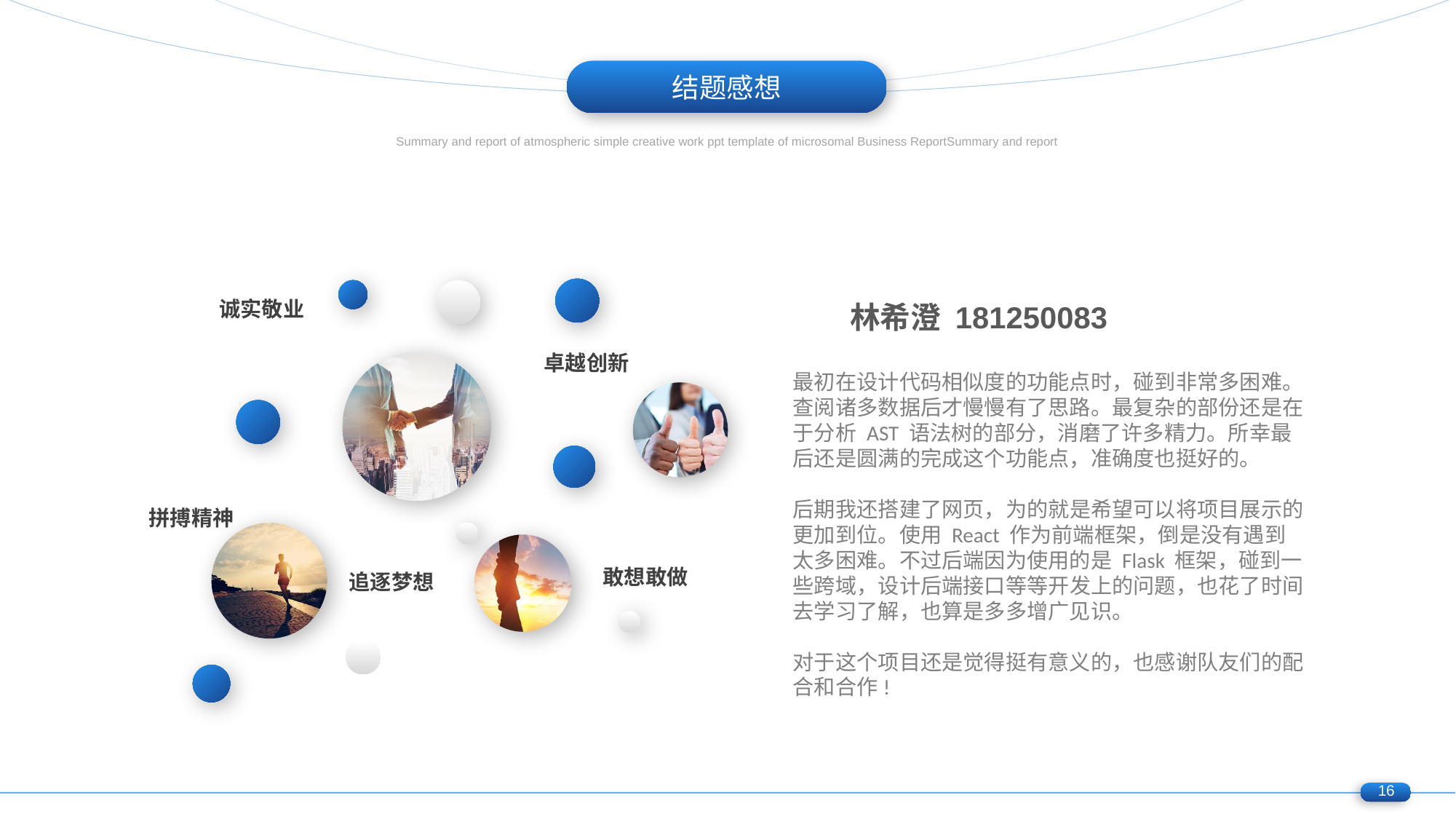

结题感想

诚实敬业
林希澄 181250083
卓越创新

最初在设计代码相似度的功能点时，碰到非常多困难。查阅诸多数据后才慢慢有了思路。最复杂的部份还是在于分析 AST 语法树的部分，消磨了许多精力。所幸最后还是圆满的完成这个功能点，准确度也挺好的。

后期我还搭建了网页，为的就是希望可以将项目展示的更加到位。使用 React 作为前端框架，倒是没有遇到太多困难。不过后端因为使用的是 Flask 框架，碰到一些跨域，设计后端接口等等开发上的问题，也花了时间去学习了解，也算是多多增广见识。

对于这个项目还是觉得挺有意义的，也感谢队友们的配合和合作!

拼搏精神

敢想敢做
追逐梦想